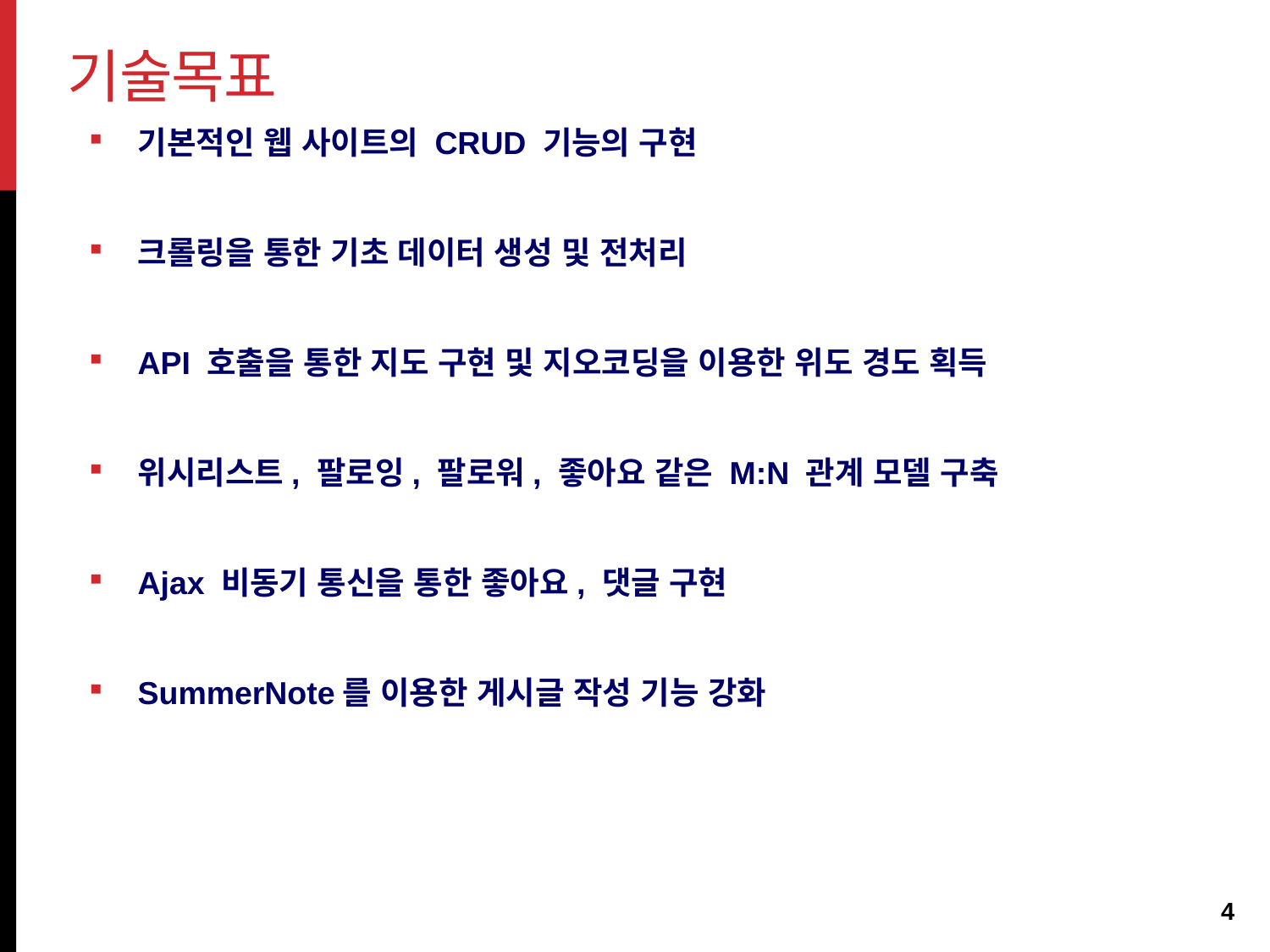

# 기술목표
기본적인 웹 사이트의 CRUD 기능의 구현

크롤링을 통한 기초 데이터 생성 및 전처리

API 호출을 통한 지도 구현 및 지오코딩을 이용한 위도 경도 획득

위시리스트, 팔로잉, 팔로워, 좋아요 같은 M:N 관계 모델 구축

Ajax 비동기 통신을 통한 좋아요, 댓글 구현

SummerNote를 이용한 게시글 작성 기능 강화

4